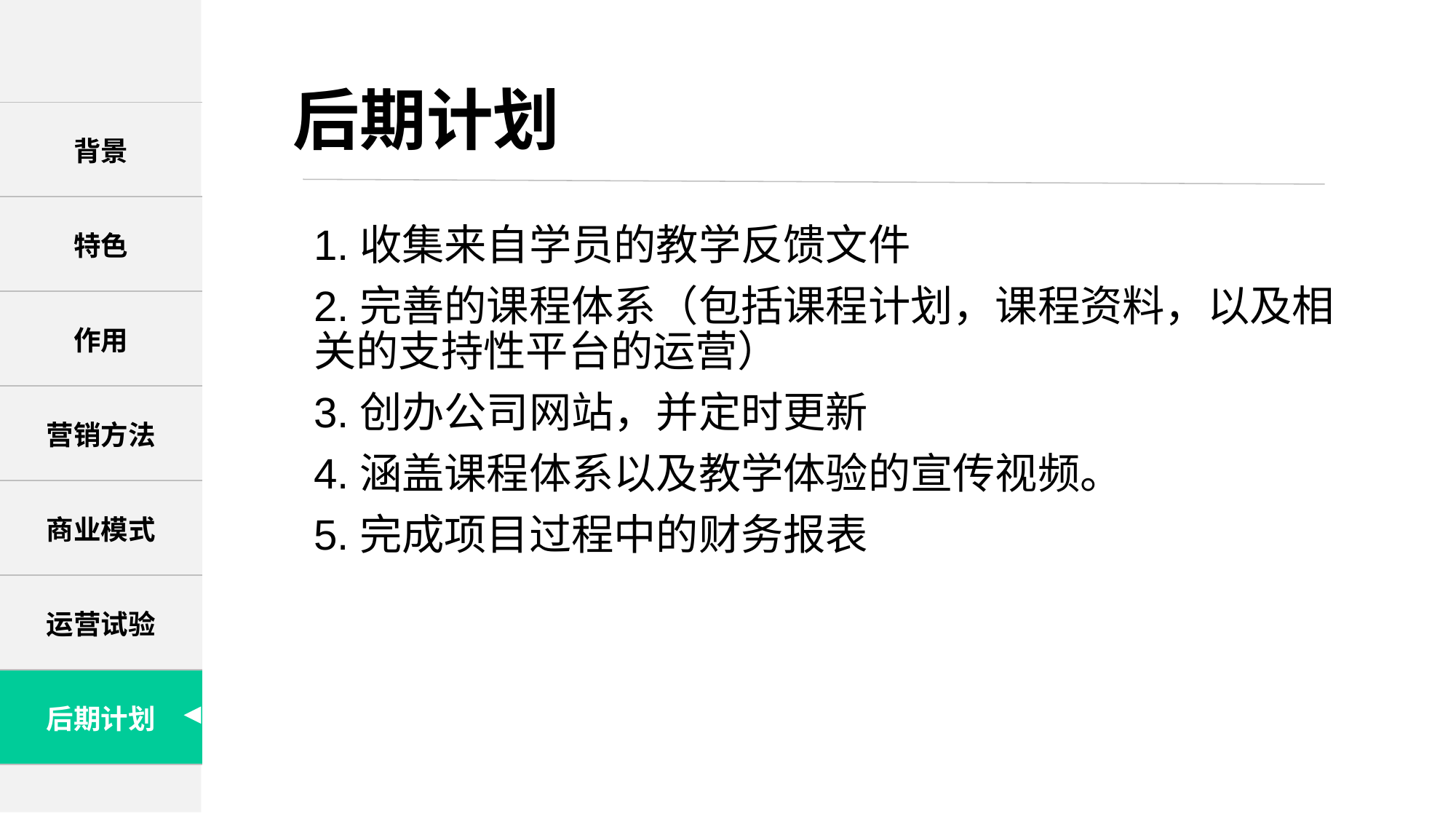

# 后期计划
| 背景 |
| --- |
| 特色 |
| 作用 |
| 营销方法 |
| 商业模式 |
| 运营试验 |
| 后期计划 |

1.收集来自学员的教学反馈文件
2.完善的课程体系（包括课程计划，课程资料，以及相关的支持性平台的运营）
3.创办公司网站，并定时更新
4.涵盖课程体系以及教学体验的宣传视频。
5.完成项目过程中的财务报表